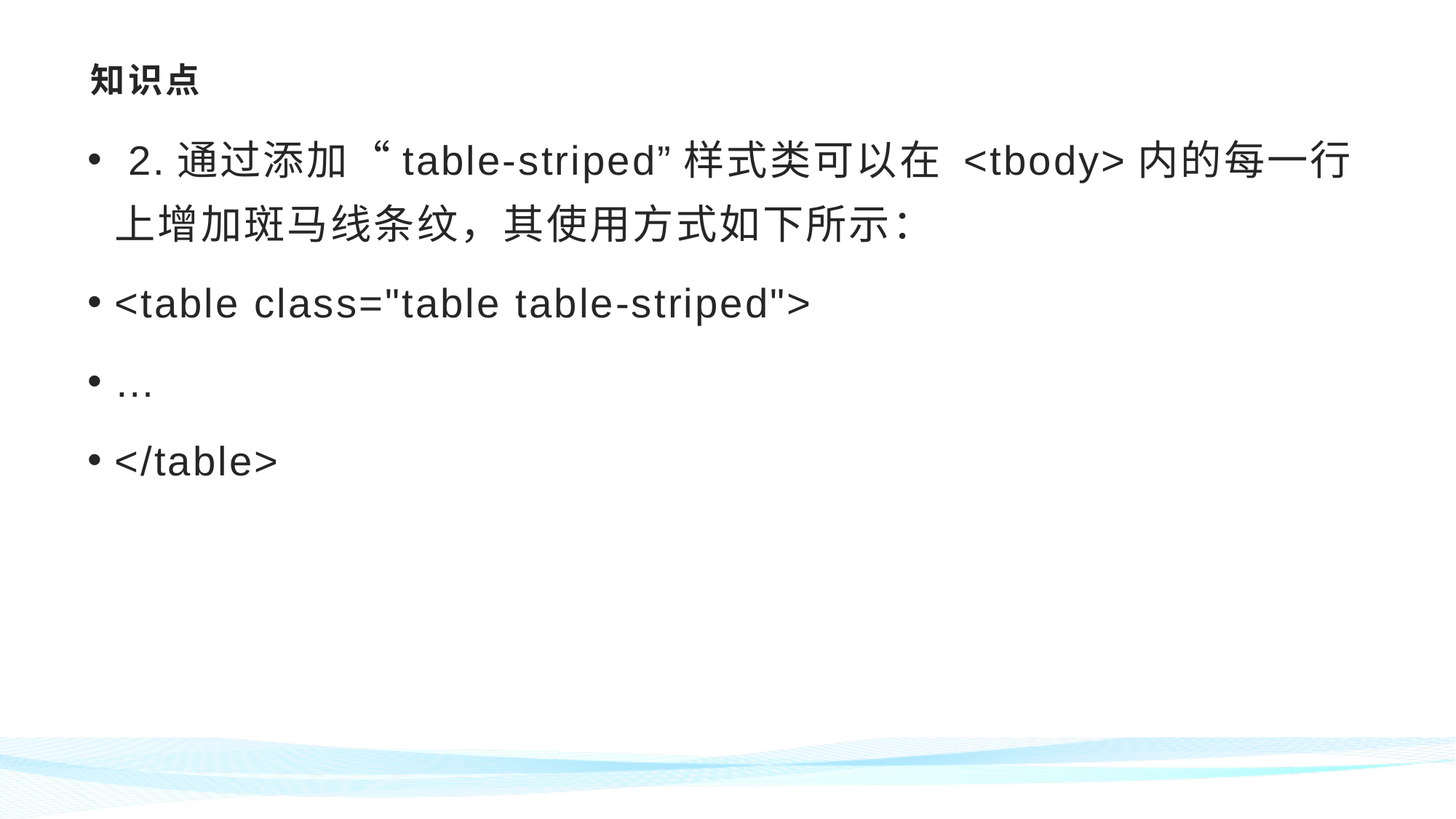

# 知识点
 2.通过添加“table-striped”样式类可以在 <tbody>内的每一行上增加斑马线条纹，其使用方式如下所示：
<table class="table table-striped">
…
</table>